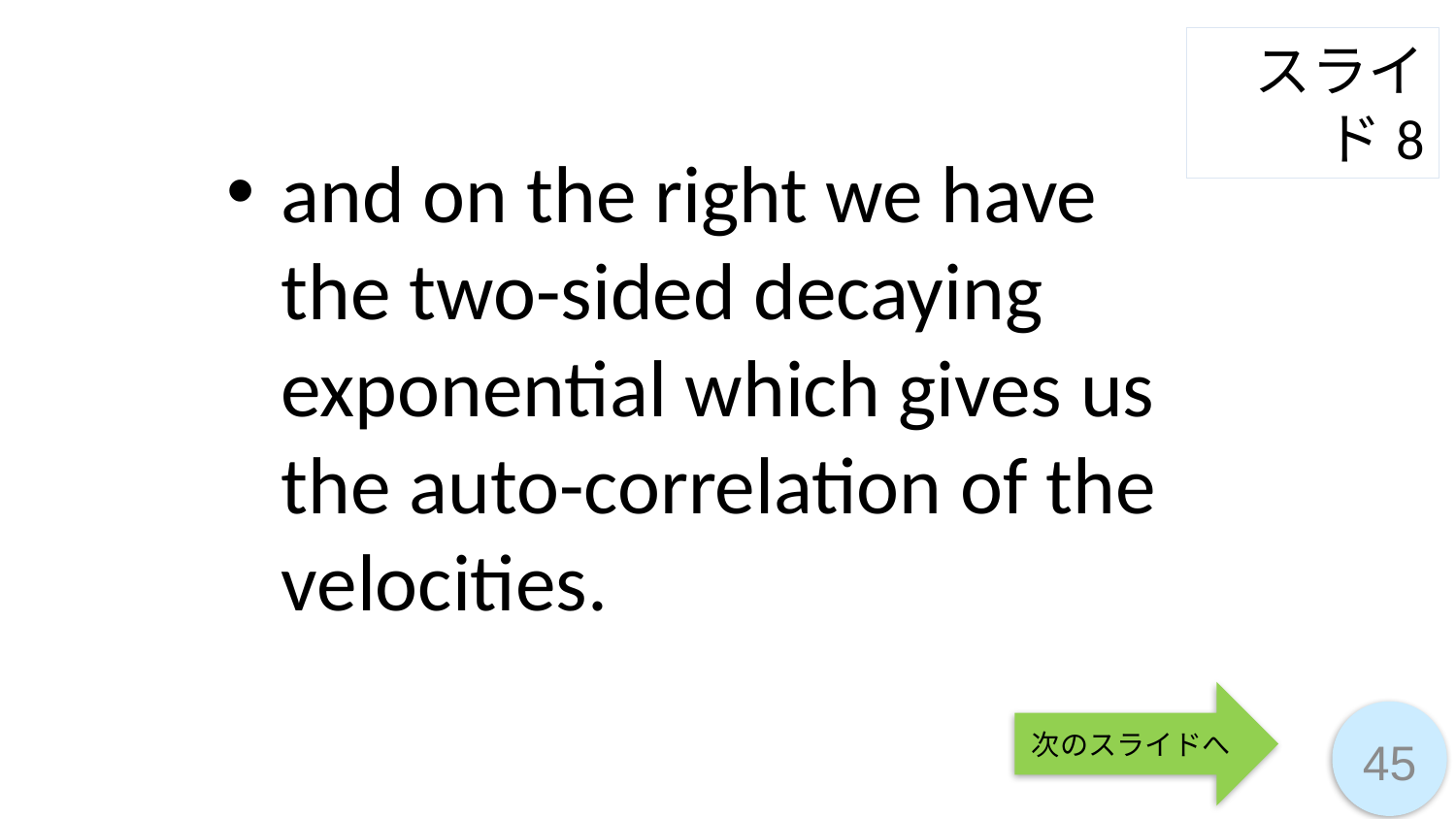

スライド8
and on the right we have the two-sided decaying exponential which gives us the auto-correlation of the velocities.
次のスライドへ
45